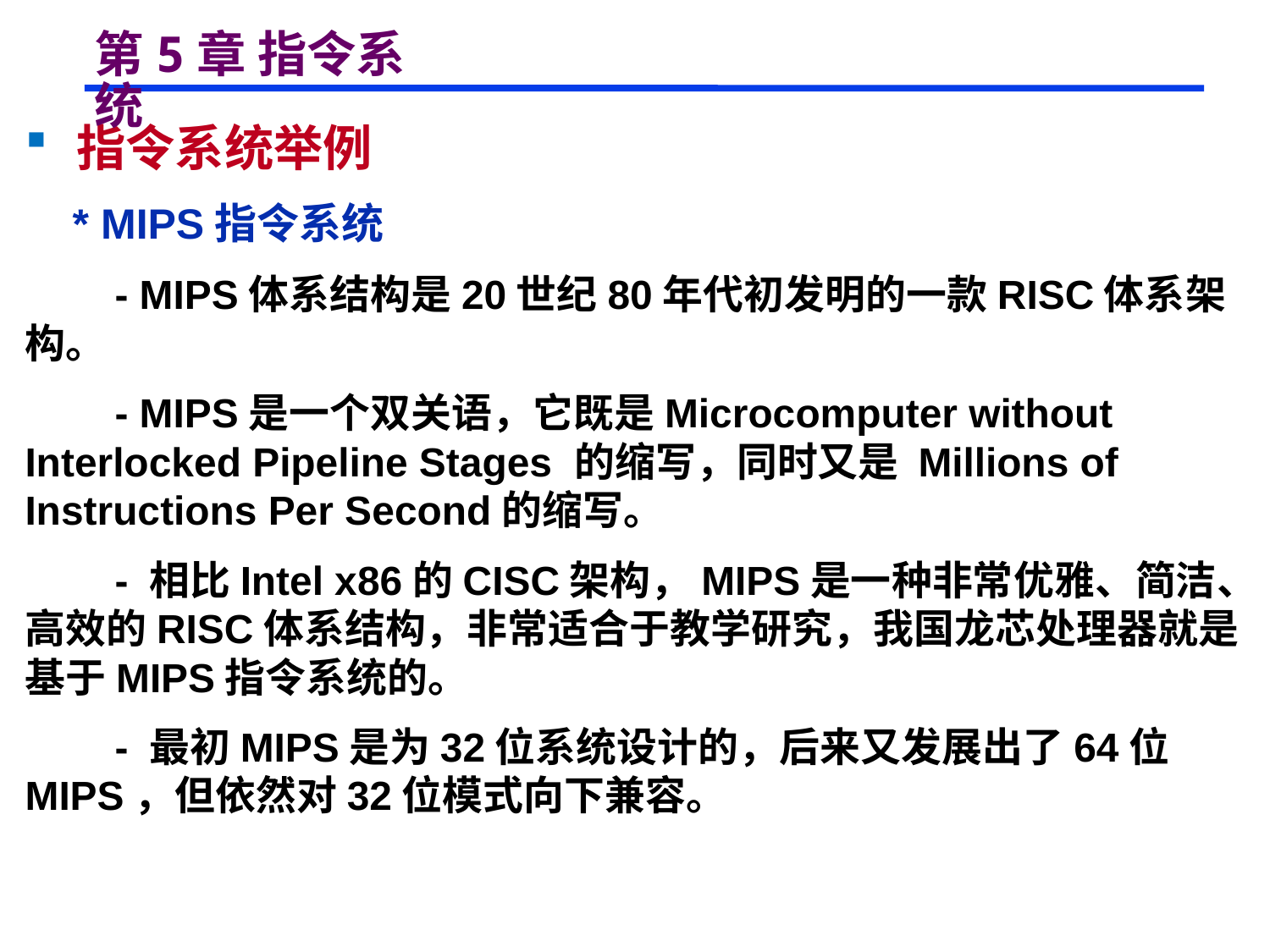

# 第5章 指令系统
 指令系统举例
    * MIPS指令系统
        - MIPS体系结构是20世纪80年代初发明的一款RISC体系架构。
        - MIPS是一个双关语，它既是Microcomputer without Interlocked Pipeline Stages 的缩写，同时又是 Millions of Instructions Per Second的缩写。
        - 相比Intel x86的CISC架构，MIPS是一种非常优雅、简洁、高效的RISC体系结构，非常适合于教学研究，我国龙芯处理器就是基于MIPS指令系统的。
        - 最初MIPS是为32位系统设计的，后来又发展出了64位MIPS，但依然对32位模式向下兼容。